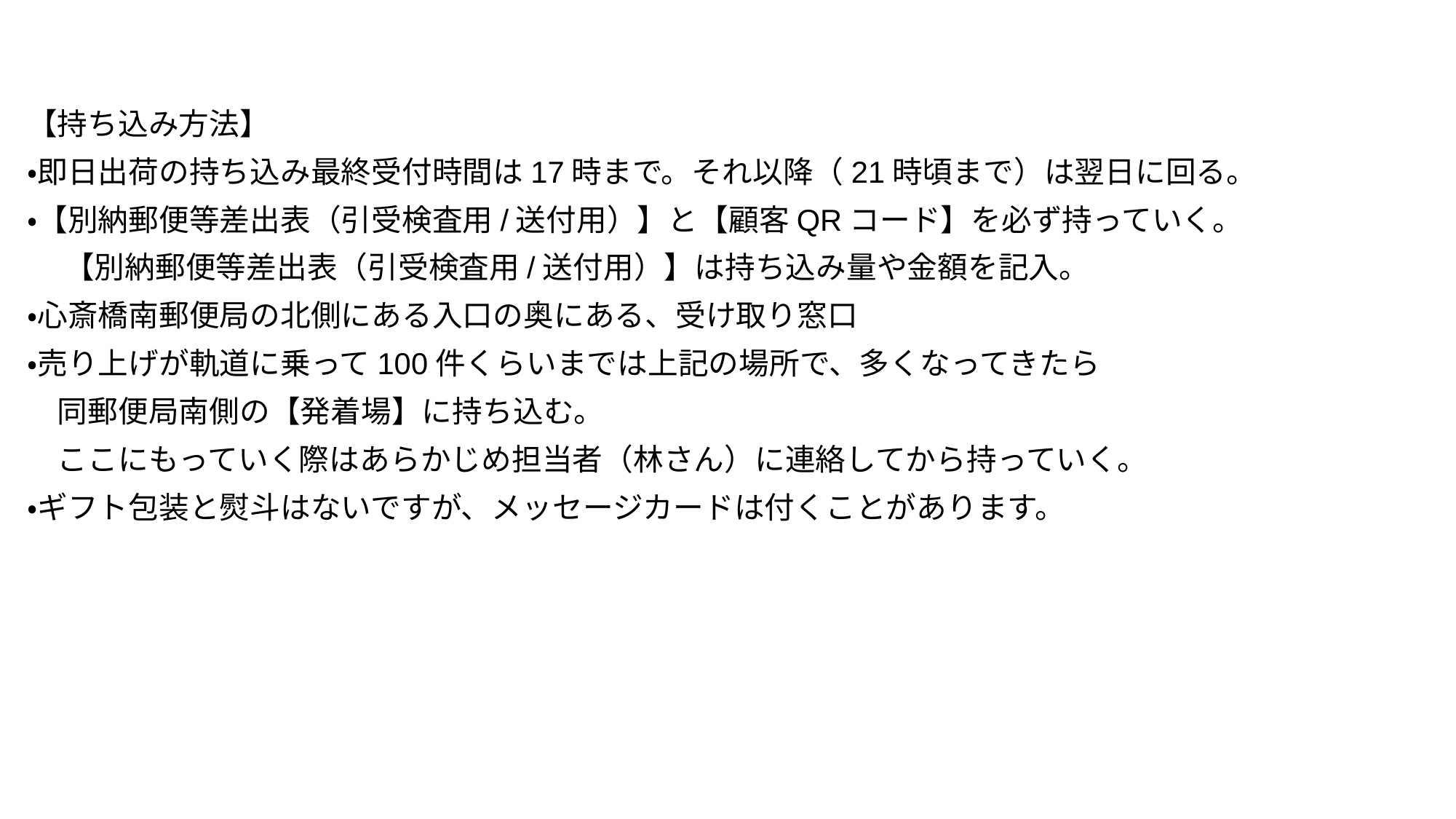

#
【持ち込み方法】
・即日出荷の持ち込み最終受付時間は17時まで。それ以降（21時頃まで）は翌日に回る。
・【別納郵便等差出表（引受検査用/送付用）】と【顧客QRコード】を必ず持っていく。
　 【別納郵便等差出表（引受検査用/送付用）】は持ち込み量や金額を記入。
・心斎橋南郵便局の北側にある入口の奥にある、受け取り窓口
・売り上げが軌道に乗って100件くらいまでは上記の場所で、多くなってきたら
　同郵便局南側の【発着場】に持ち込む。
　ここにもっていく際はあらかじめ担当者（林さん）に連絡してから持っていく。
・ギフト包装と熨斗はないですが、メッセージカードは付くことがあります。